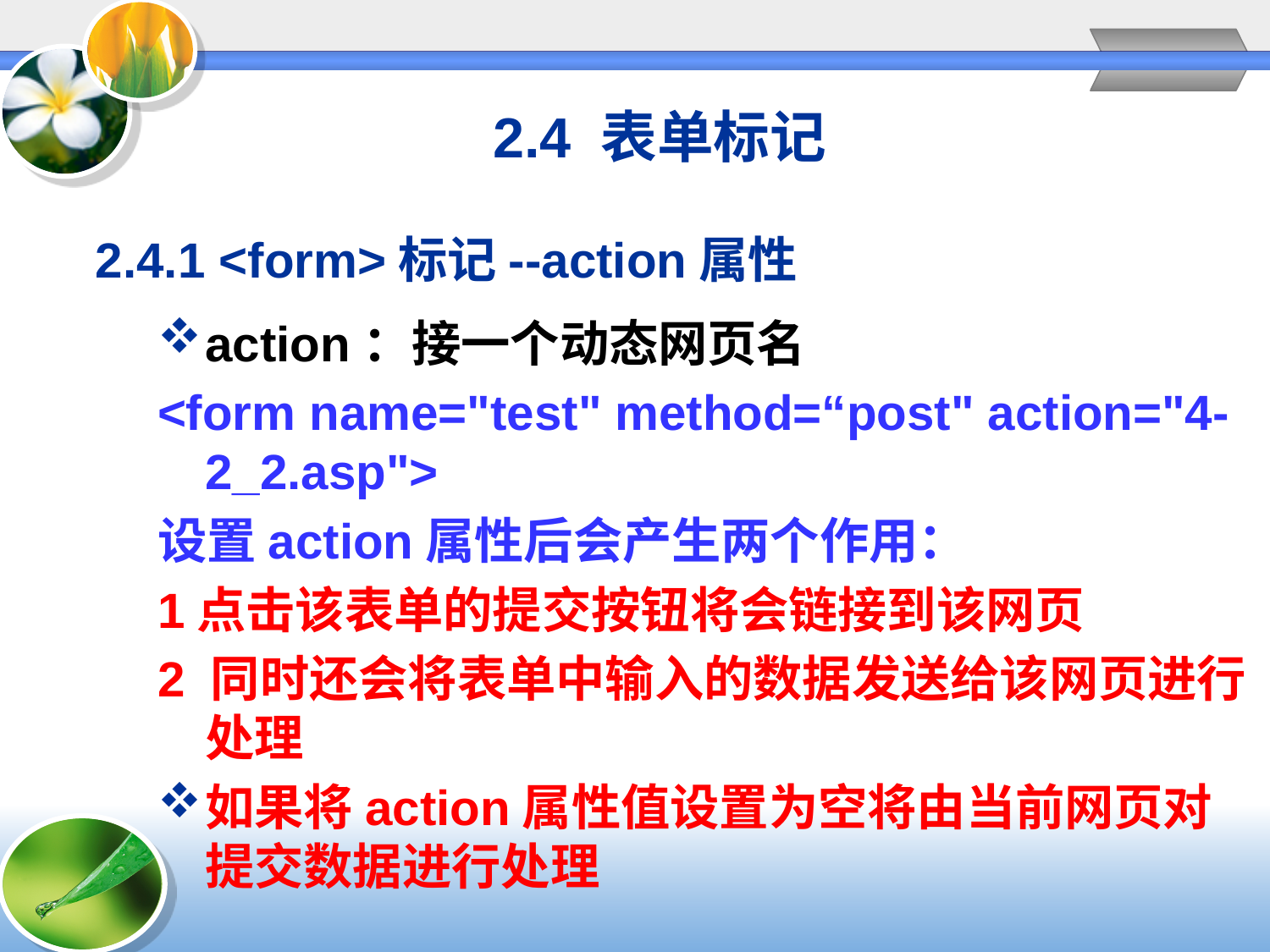

2.4 表单标记
2.4.1 <form>标记--action属性
action：接一个动态网页名
<form name="test" method=“post" action="4-2_2.asp">
设置action属性后会产生两个作用：
1点击该表单的提交按钮将会链接到该网页
2 同时还会将表单中输入的数据发送给该网页进行处理
如果将action属性值设置为空将由当前网页对提交数据进行处理